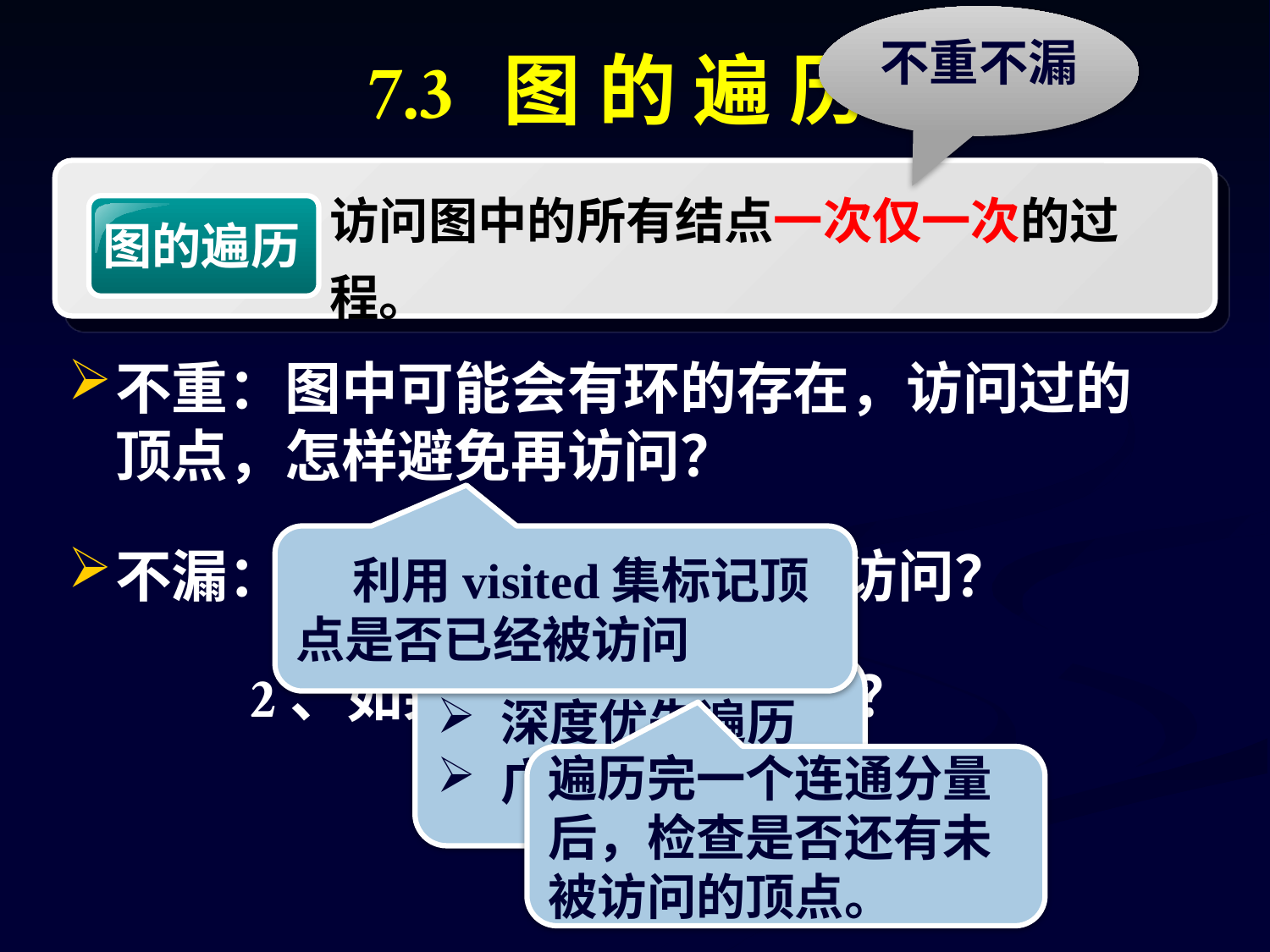

不重不漏
# 7.3  图 的 遍 历

图的遍历
访问图中的所有结点一次仅一次的过程。
不重：图中可能会有环的存在，访问过的顶点，怎样避免再访问？
不漏：1、按照什么次序进行访问？
                2、如果图不连通怎么办？
    利用visited集标记顶点是否已经被访问
深度优先遍历
广度优先遍历
遍历完一个连通分量后，检查是否还有未被访问的顶点。
45